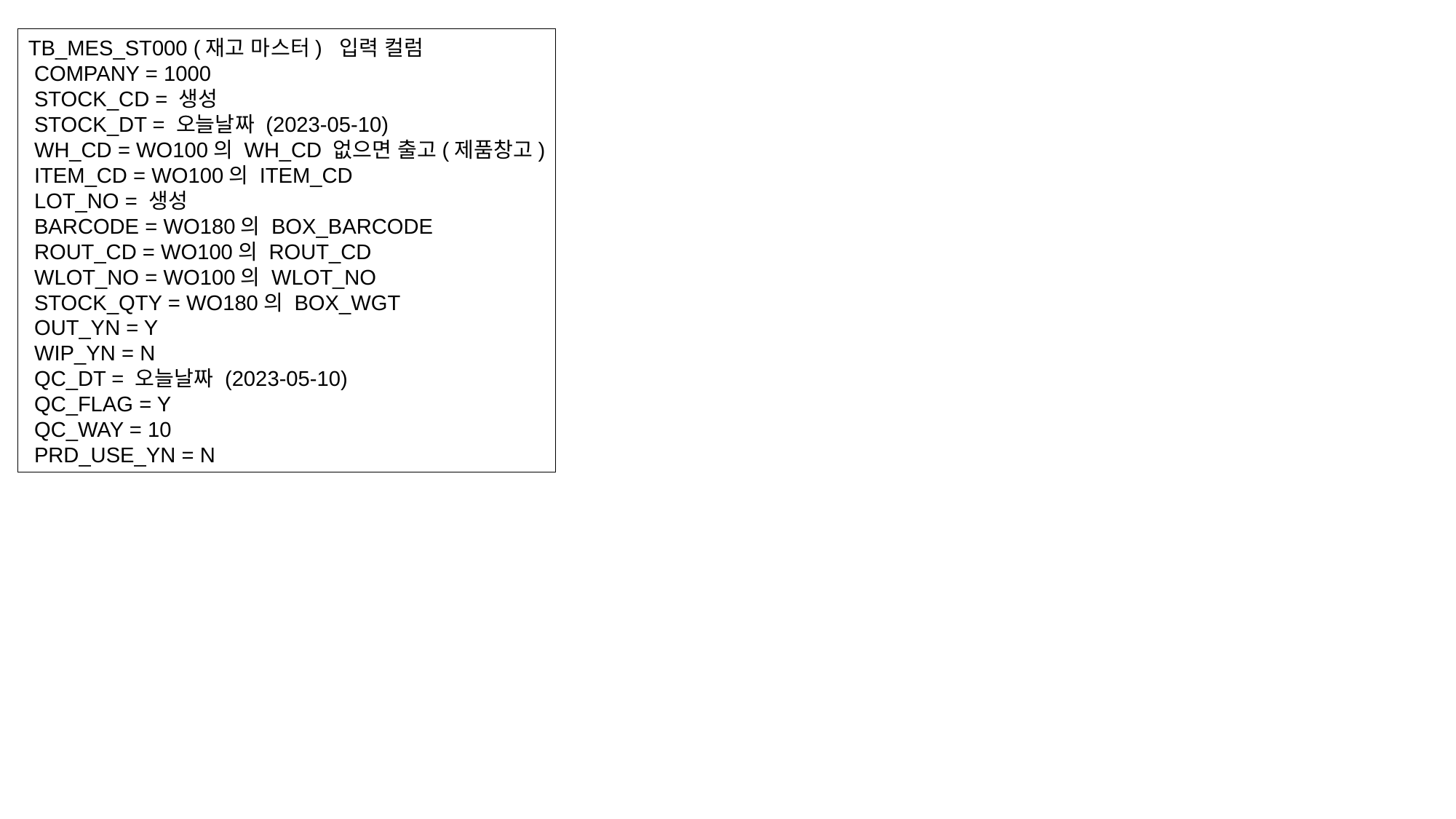

TB_MES_ST000 (재고 마스터)  입력 컬럼
 COMPANY = 1000
 STOCK_CD = 생성
 STOCK_DT = 오늘날짜 (2023-05-10)
 WH_CD = WO100의 WH_CD 없으면 출고(제품창고)
 ITEM_CD = WO100의 ITEM_CD
 LOT_NO = 생성
 BARCODE = WO180의 BOX_BARCODE
 ROUT_CD = WO100의 ROUT_CD
 WLOT_NO = WO100의 WLOT_NO
 STOCK_QTY = WO180의 BOX_WGT
 OUT_YN = Y
 WIP_YN = N
 QC_DT = 오늘날짜 (2023-05-10)
 QC_FLAG = Y
 QC_WAY = 10
 PRD_USE_YN = N